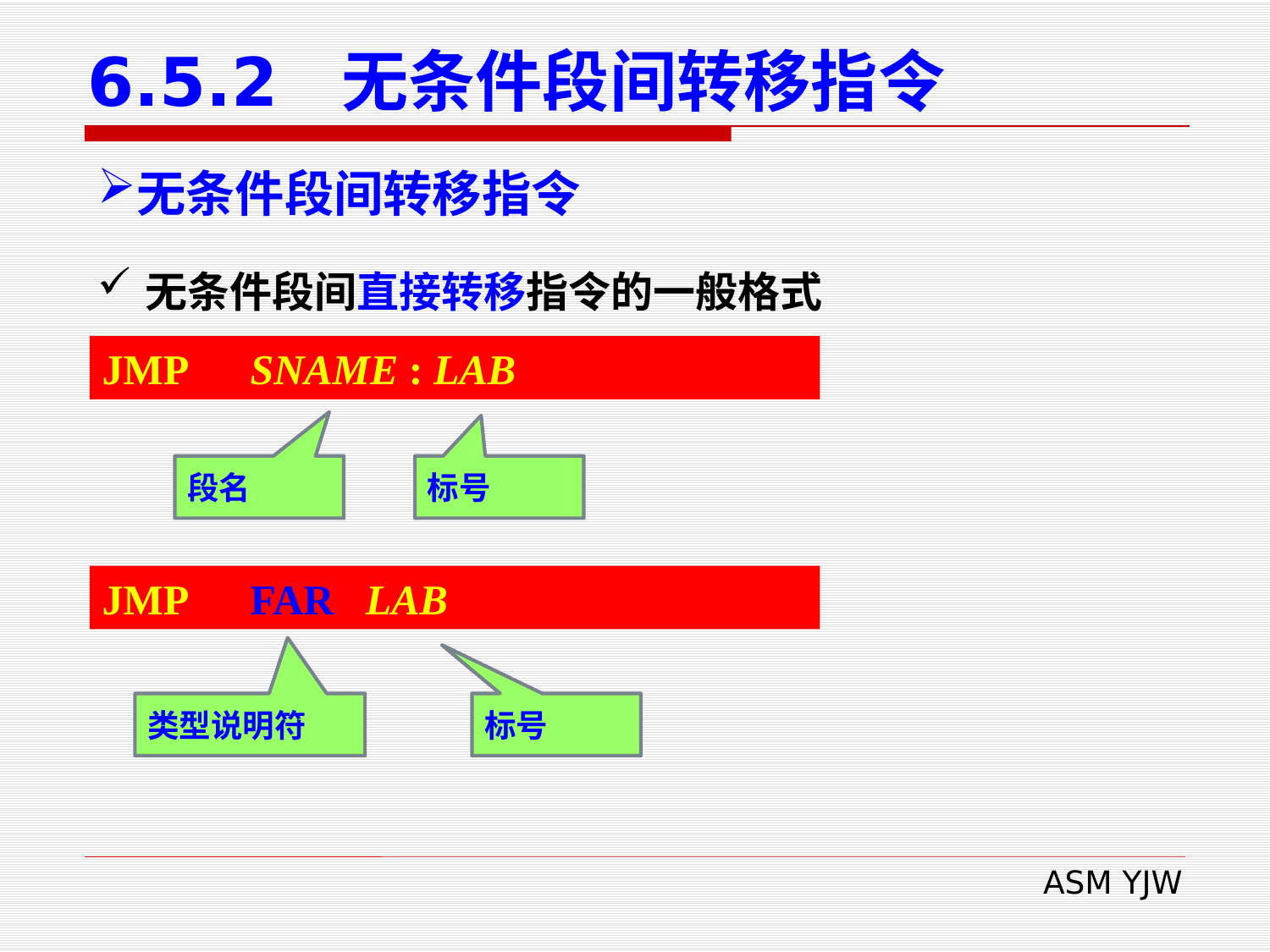

# 6.5.2  无条件段间转移指令
无条件段间转移指令
无条件段间直接转移指令的一般格式
JMP      SNAME : LAB
段名
标号
JMP      FAR   LAB
类型说明符
标号